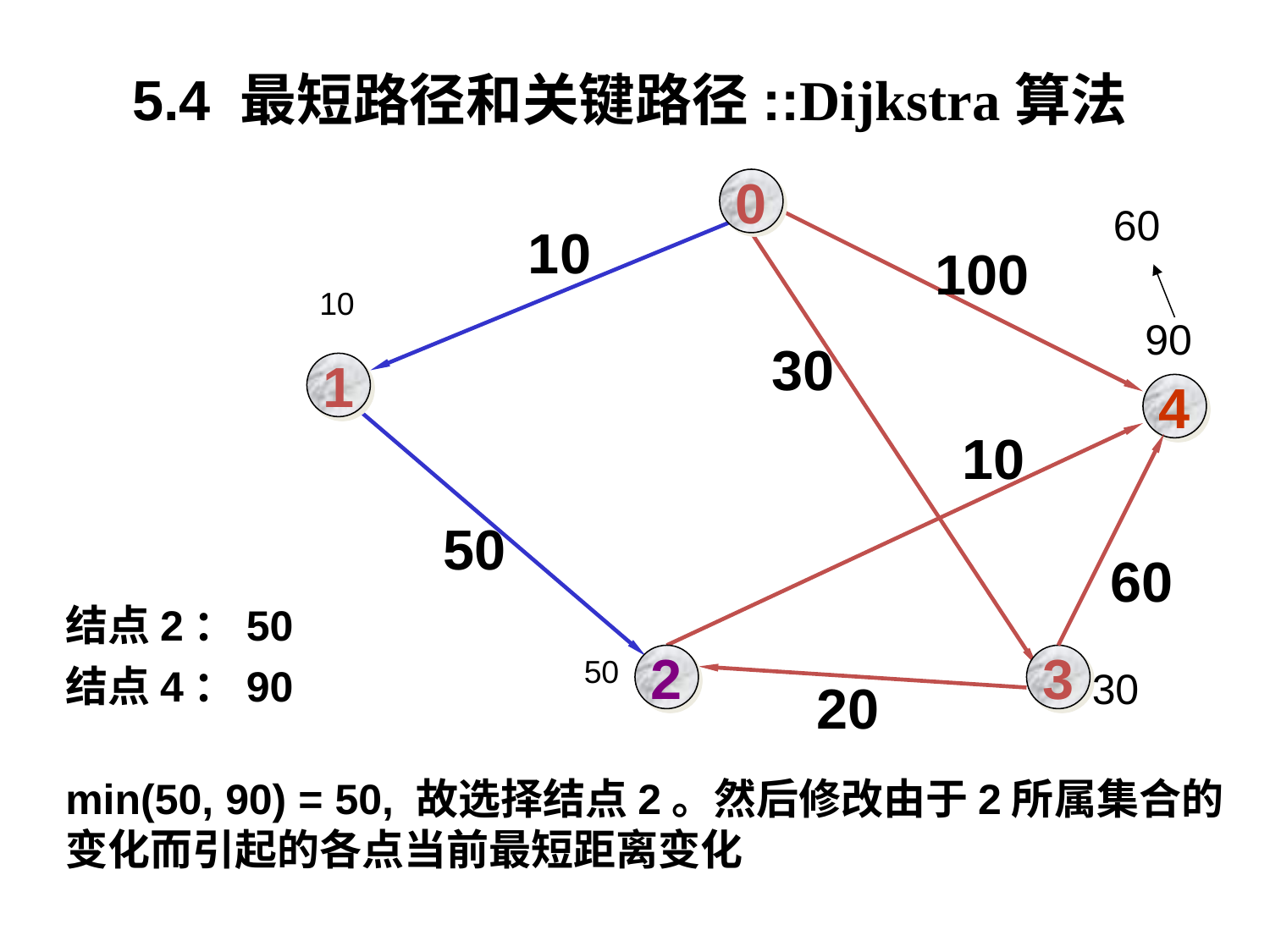

5.4 最短路径和关键路径::Dijkstra算法
0
60
10

100

10
90
30
1
4

10

50
60
结点2：50
结点4：90
50
2
3
30

20
min(50, 90) = 50, 故选择结点2。然后修改由于2所属集合的变化而引起的各点当前最短距离变化